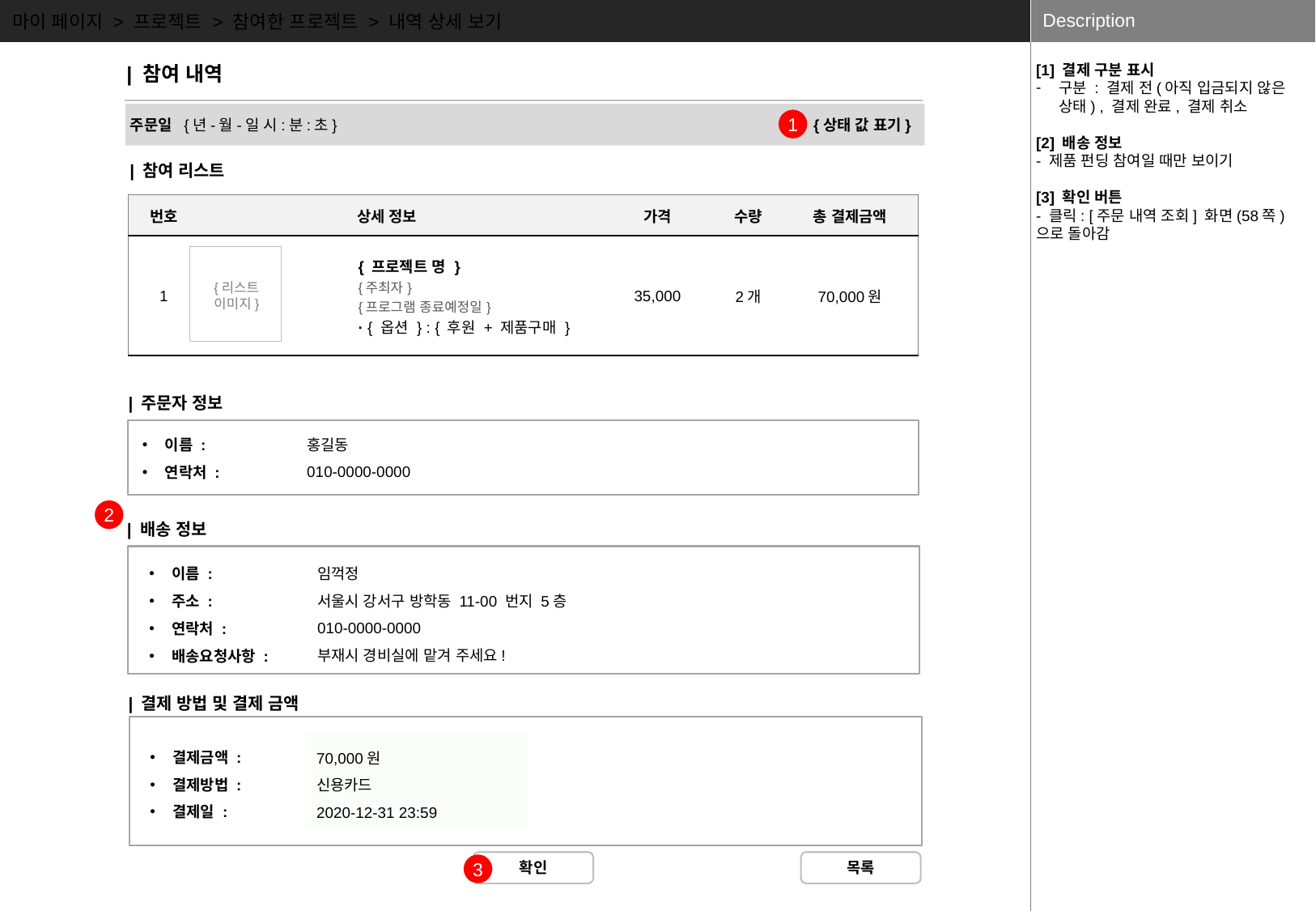

마이 페이지 > 프로젝트 > 참여한 프로젝트 > 내역 상세 보기

[1] 결제 구분 표시
구분 : 결제 전(아직 입금되지 않은 상태) , 결제 완료, 결제 취소

[2] 배송 정보
- 제품 펀딩 참여일 때만 보이기

[3] 확인 버튼
- 클릭: [주문 내역 조회] 화면(58쪽)으로 돌아감
 | 참여 내역
주문일  {년-월-일 시:분:초}
{상태 값 표기}
1
| 참여 리스트
| 번호 | 상세 정보 |  | 가격 | 수량 | 총 결제금액 |
| --- | --- | --- | --- | --- | --- |
| 1 |  | { 프로젝트 명 } {주최자} {프로그램 종료예정일} · { 옵션 } : { 후원 + 제품구매 } | 35,000 | 2개 | 70,000원 |
|  |
| --- |
{리스트
이미지}
| 주문자 정보
홍길동
010-0000-0000

이름 :
연락처 :
2
| 배송 정보

임꺽정
서울시 강서구 방학동 11-00 번지 5층
010-0000-0000
부재시 경비실에 맡겨 주세요!
이름 :
주소 :
연락처 :
배송요청사항 :
| 결제 방법 및 결제 금액

결제금액 :
결제방법 :
결제일 :
70,000원
신용카드
2020-12-31 23:59
확인
목록
3